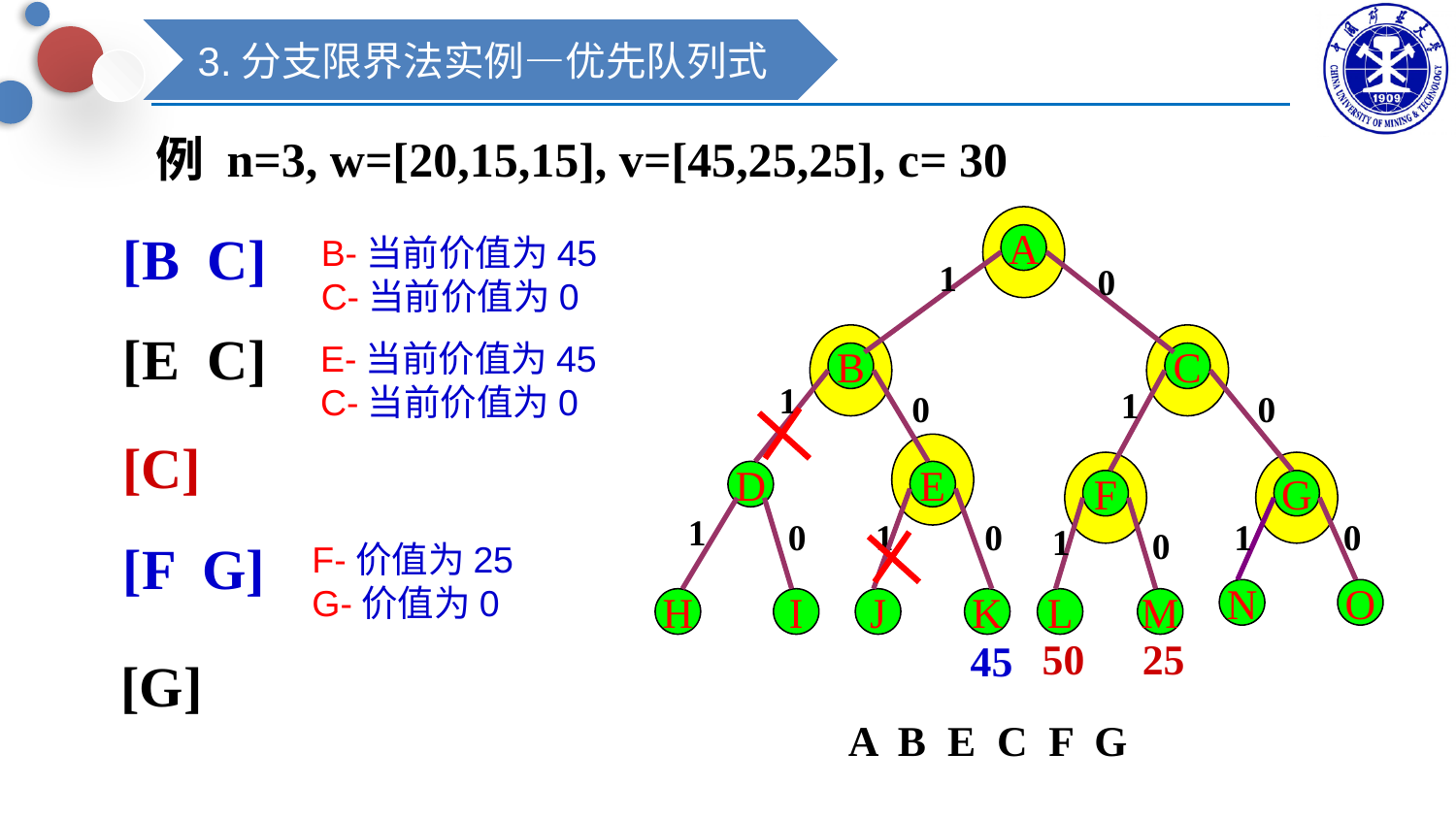

3.分支限界法实例—优先队列式
例 n=3, w=[20,15,15], v=[45,25,25], c= 30

[B  C]
B-当前价值为45
C-当前价值为0
A
1

0
[E  C]

E-当前价值为45
C-当前价值为0
B
C

1

1
0
0
[C]

D
E
F
G

1
0
1
0
1
0
1
0
[F  G]
F-价值为25
G-价值为0
N
O
H
I
J
K
L
M
50
25
45
[G]
A  B  E  C  F  G